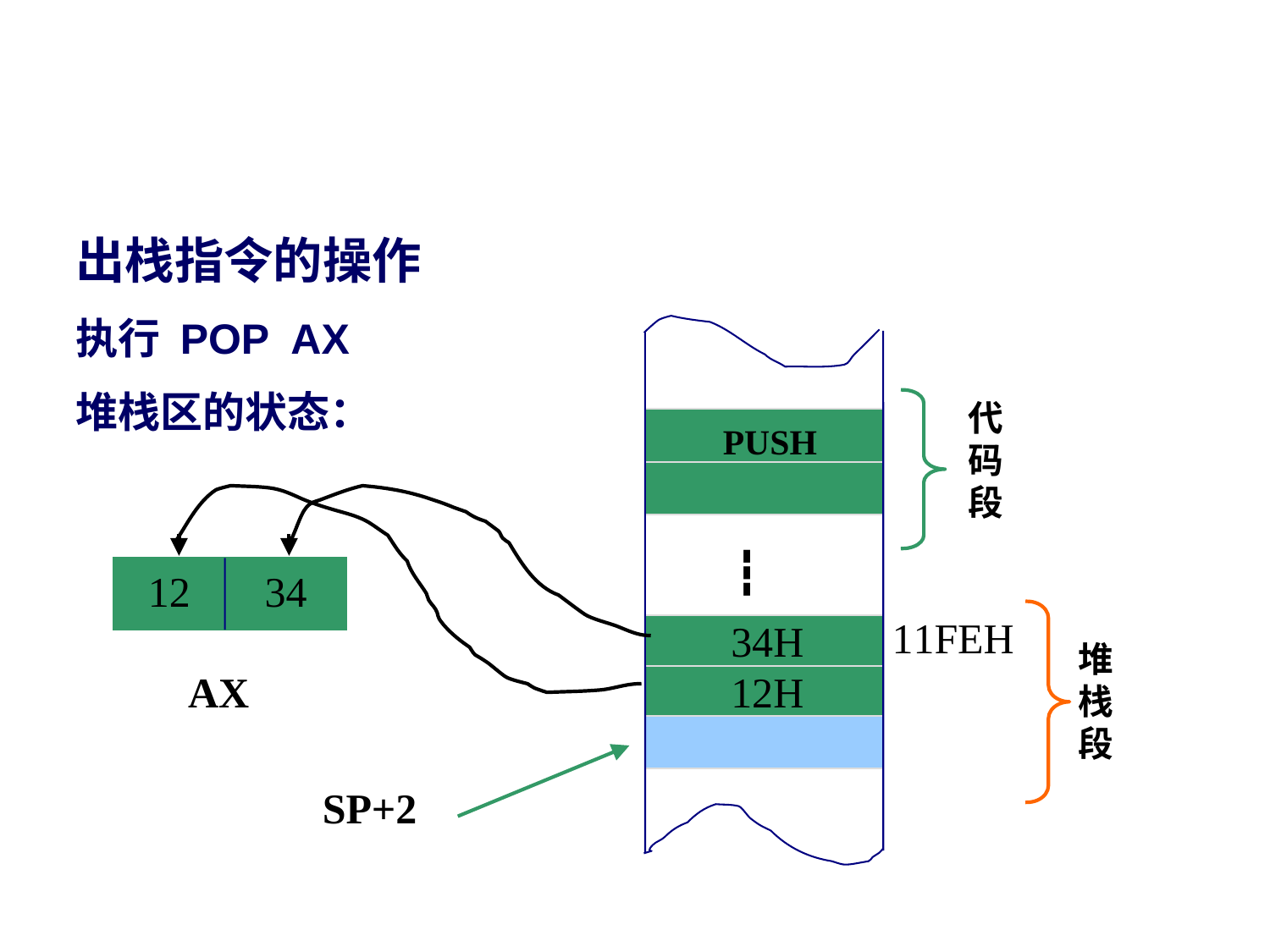

#
出栈指令的操作
执行 POP  AX
堆栈区的状态：

代码段

PUSH

┇

 12       34

11FEH
34H

堆栈段
 AX
12H

 SP+2